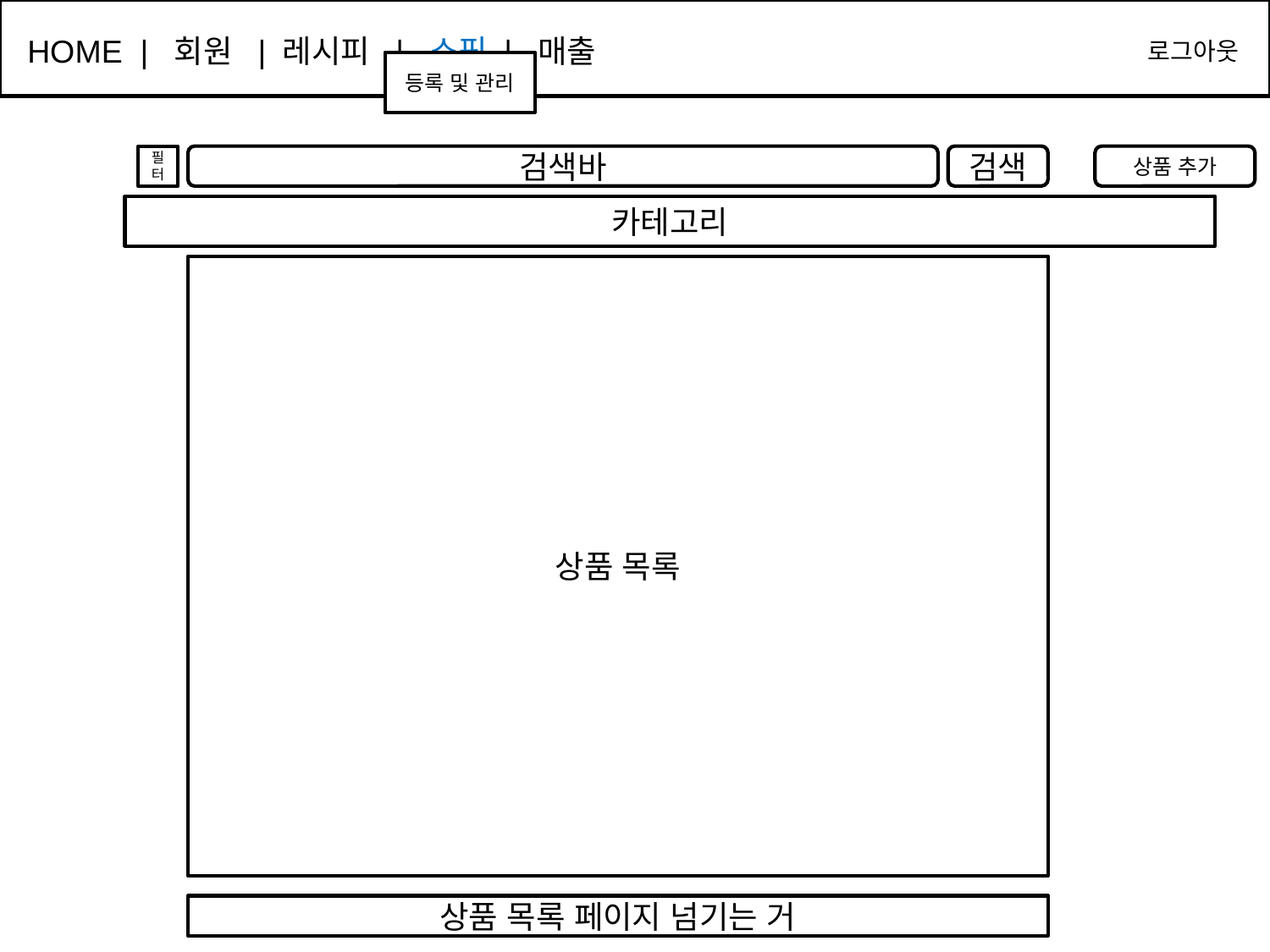

HOME  |  회원  | 레시피  |  쇼핑 |  매출
로그아웃
등록 및 관리
필터
검색바
검색
상품 추가
카테고리
상품 목록
상품 목록 페이지 넘기는 거